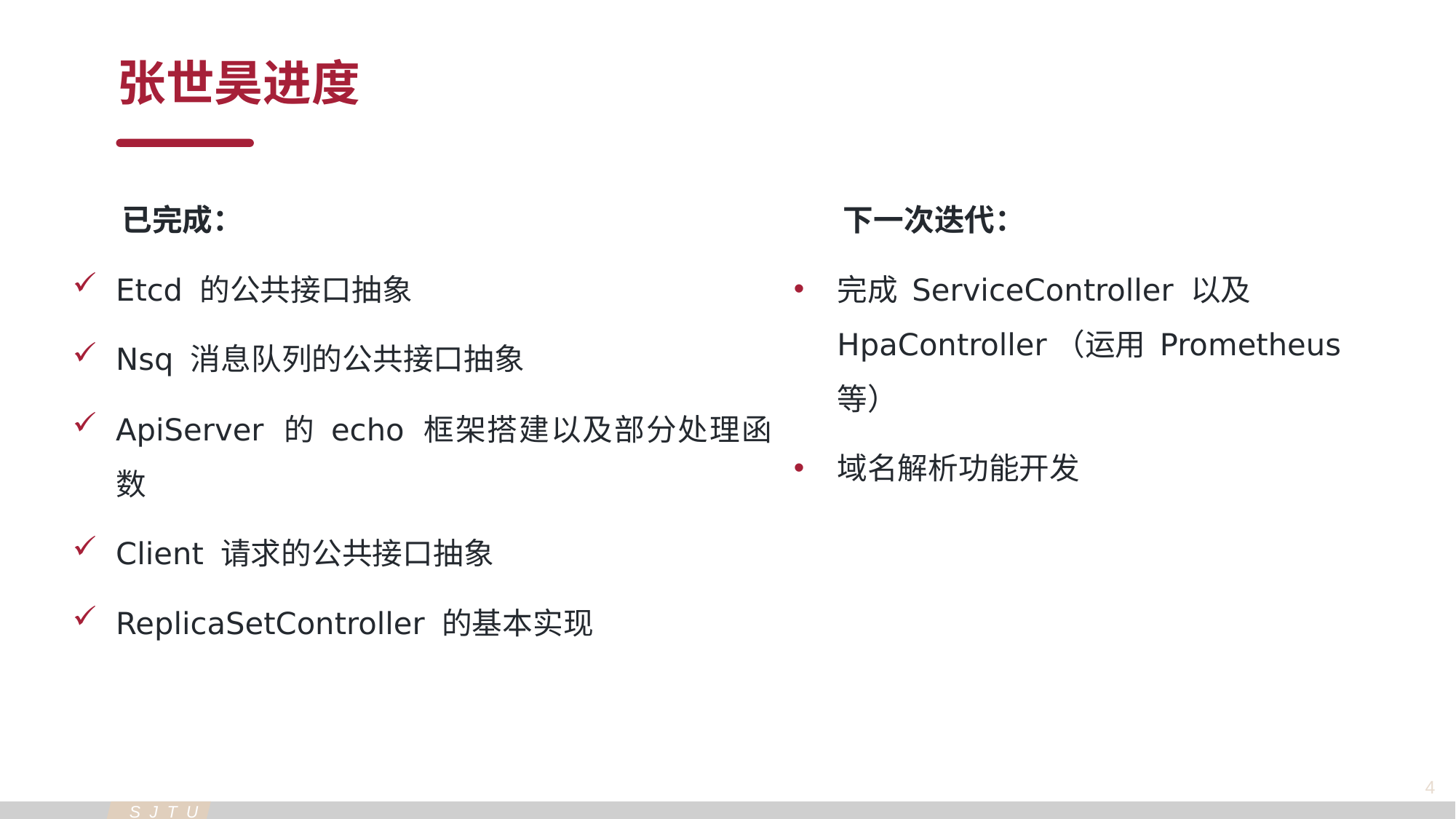

张世昊进度
    已完成：
Etcd 的公共接口抽象
Nsq 消息队列的公共接口抽象
ApiServer 的 echo 框架搭建以及部分处理函数
Client 请求的公共接口抽象
ReplicaSetController 的基本实现
    下一次迭代：
完成 ServiceController 以及 HpaController（运用 Prometheus 等）
域名解析功能开发

4